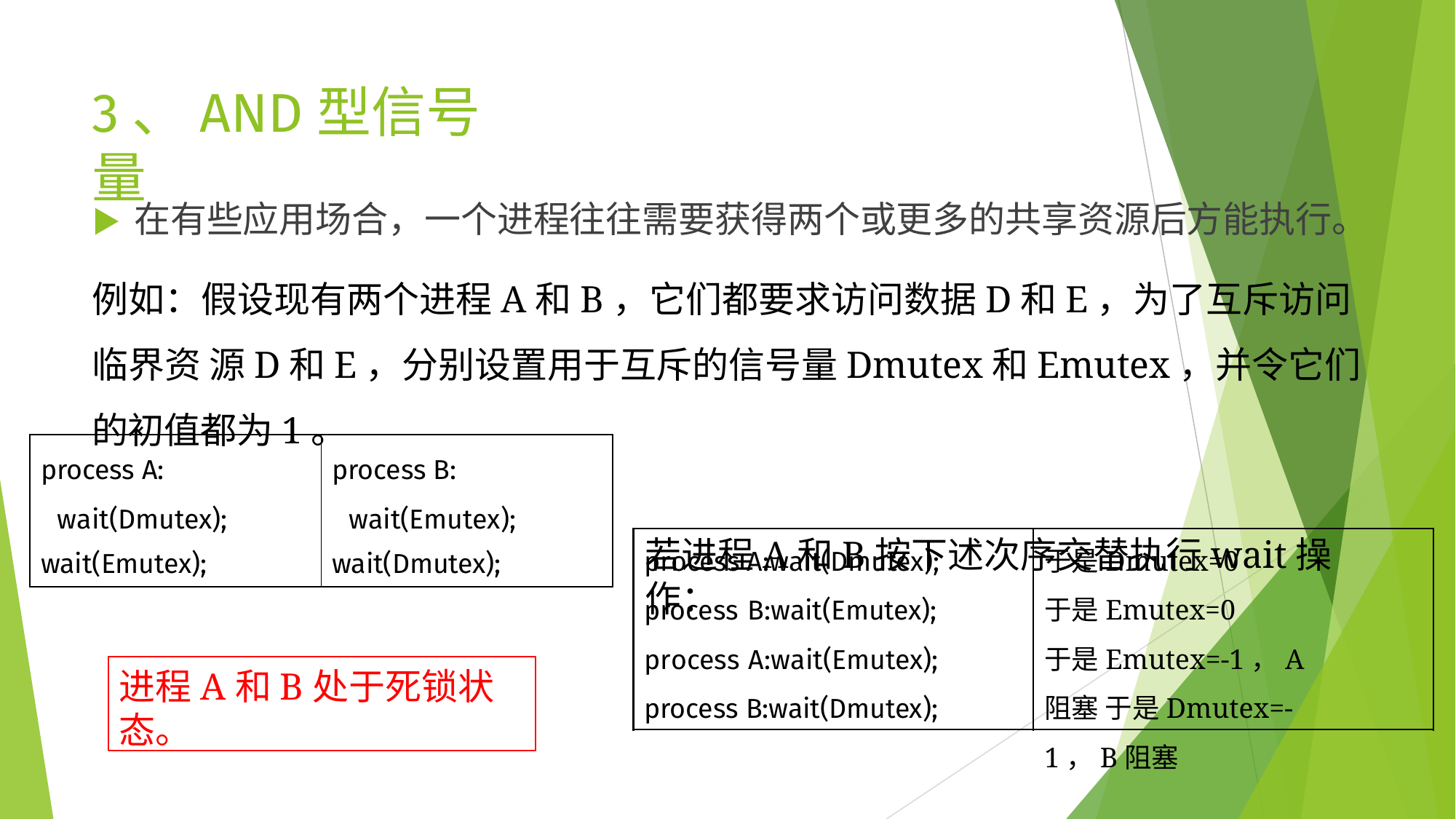

# 3、AND型信号量
▶	在有些应用场合，一个进程往往需要获得两个或更多的共享资源后方能执行。
例如：假设现有两个进程A和B，它们都要求访问数据D和E，为了互斥访问临界资 源D和E，分别设置用于互斥的信号量Dmutex和Emutex，并令它们的初值都为1。

若进程A和B按下述次序交替执行wait操作：
| process A: wait(Dmutex); wait(Emutex); | process B: wait(Emutex); wait(Dmutex); |
| --- | --- |
process A:wait(Dmutex);  process B:wait(Emutex);  process A:wait(Emutex);  process B:wait(Dmutex);
于是Dmutex=0
于是Emutex=0
于是Emutex=-1，A阻塞 于是Dmutex=-1，B阻塞

进程A和B处于死锁状态。